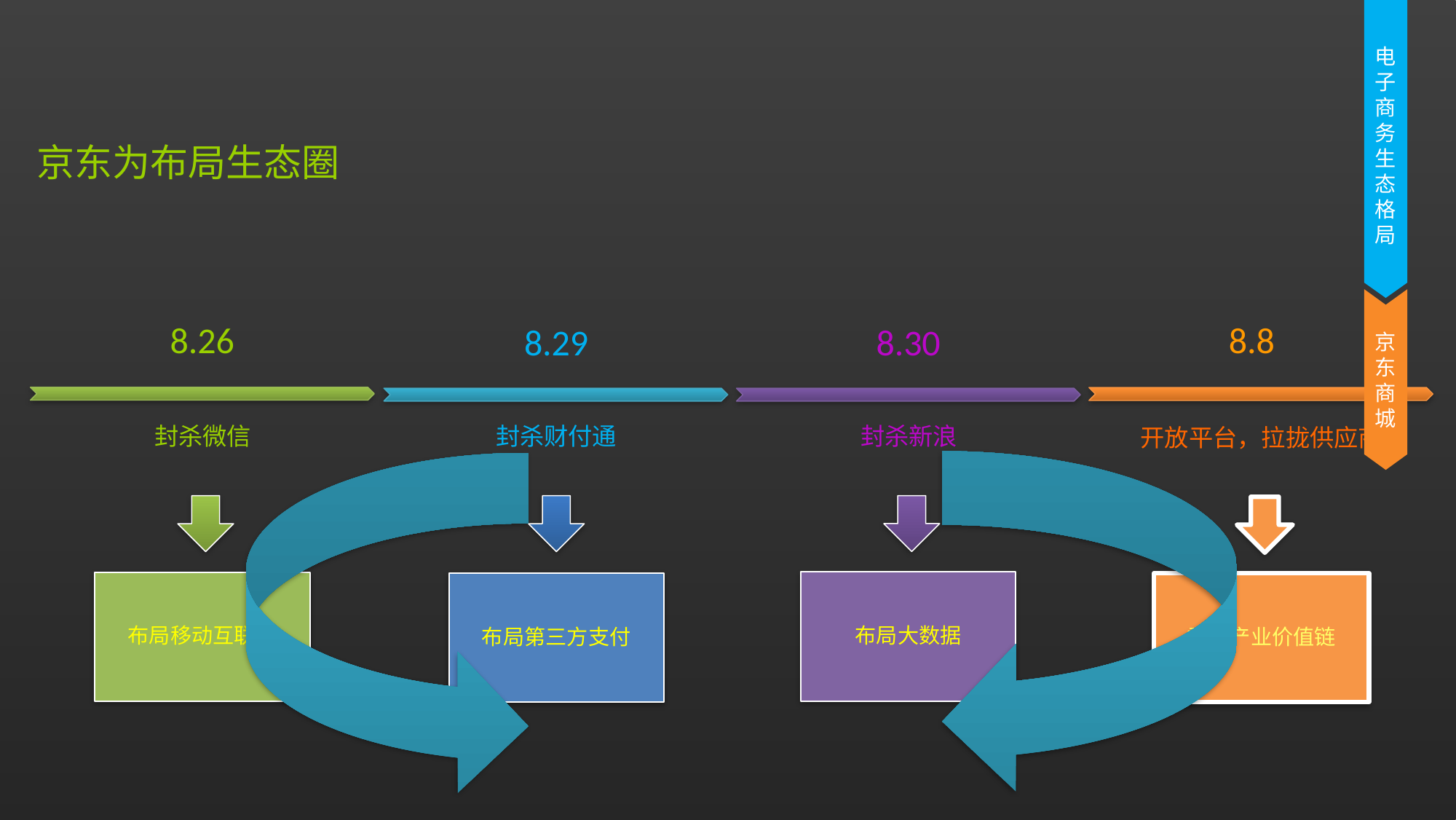

京东为布局生态圈
电子商务生态格局
8.26
8.8
8.30
8.29
京东商城

封杀微信

开放平台，拉拢供应商

封杀财付通

封杀新浪

布局大数据

布局移动互联网

布局第三方支付

重构产业价值链